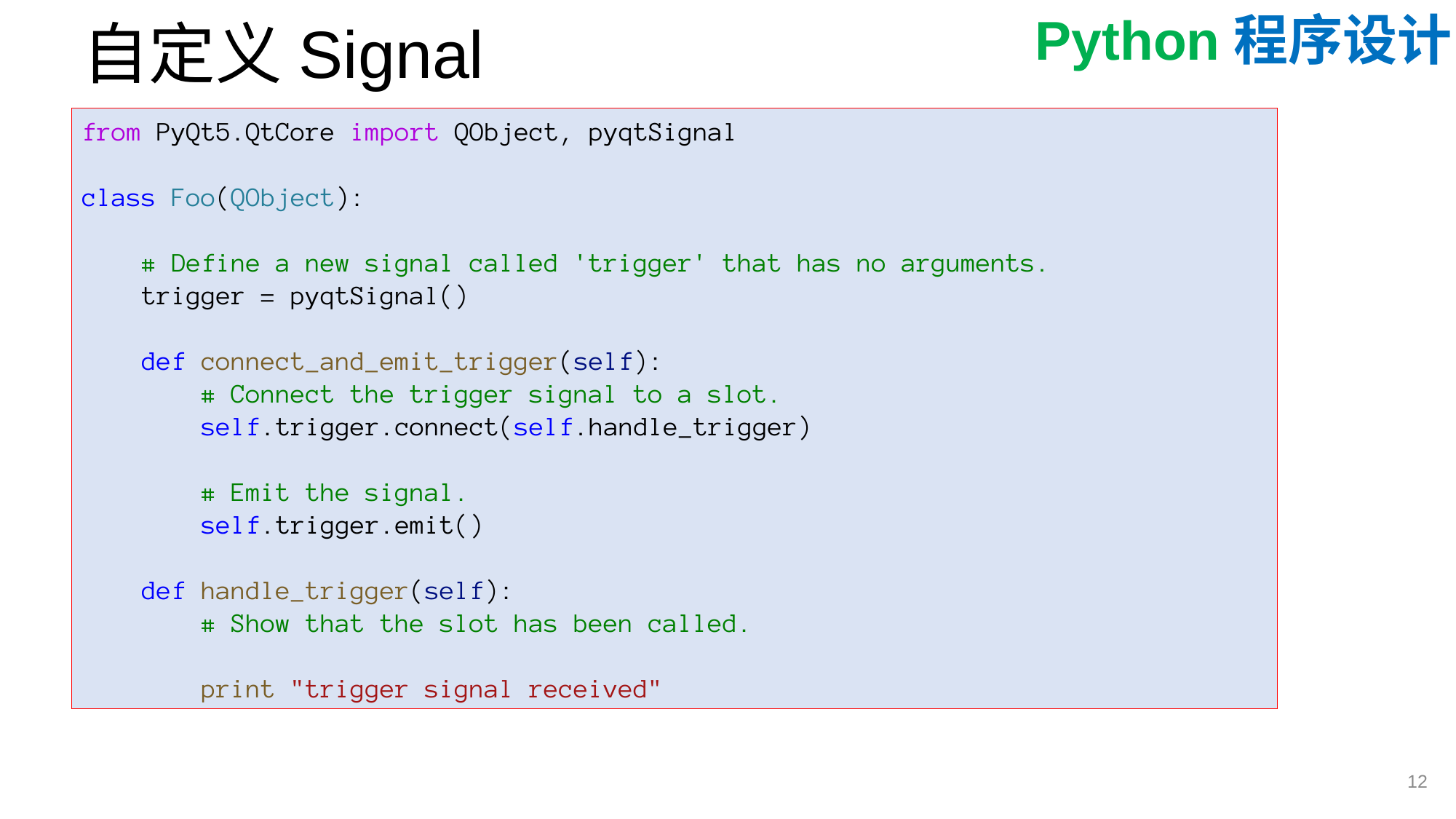

# 自定义Signal
from PyQt5.QtCore import QObject, pyqtSignal
class Foo(QObject):
    # Define a new signal called 'trigger' that has no arguments.
    trigger = pyqtSignal()
    def connect_and_emit_trigger(self):
        # Connect the trigger signal to a slot.
        self.trigger.connect(self.handle_trigger)
        # Emit the signal.
        self.trigger.emit()
    def handle_trigger(self):
        # Show that the slot has been called.
        print "trigger signal received"
12